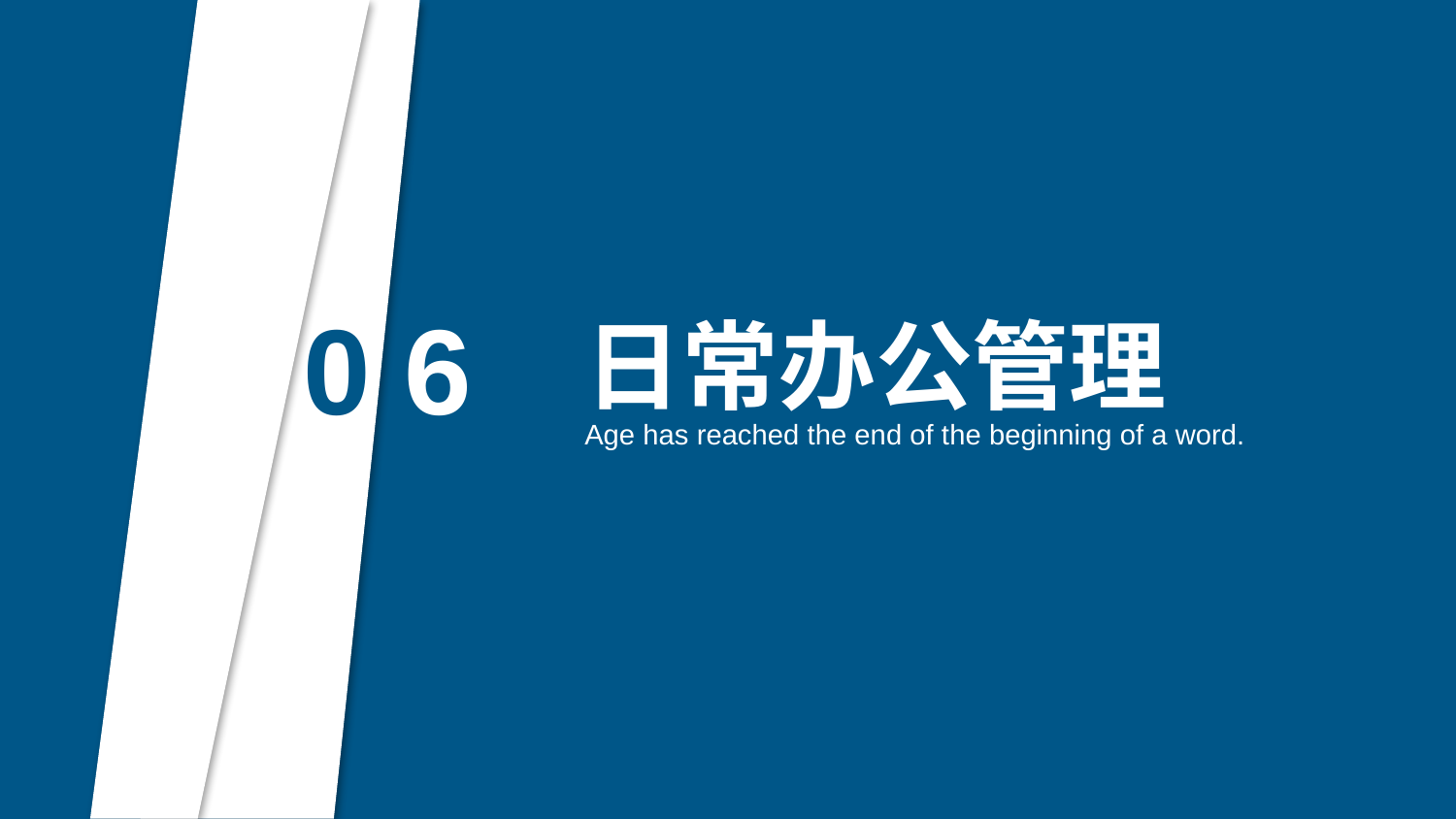

0 6
日常办公管理
Age has reached the end of the beginning of a word.